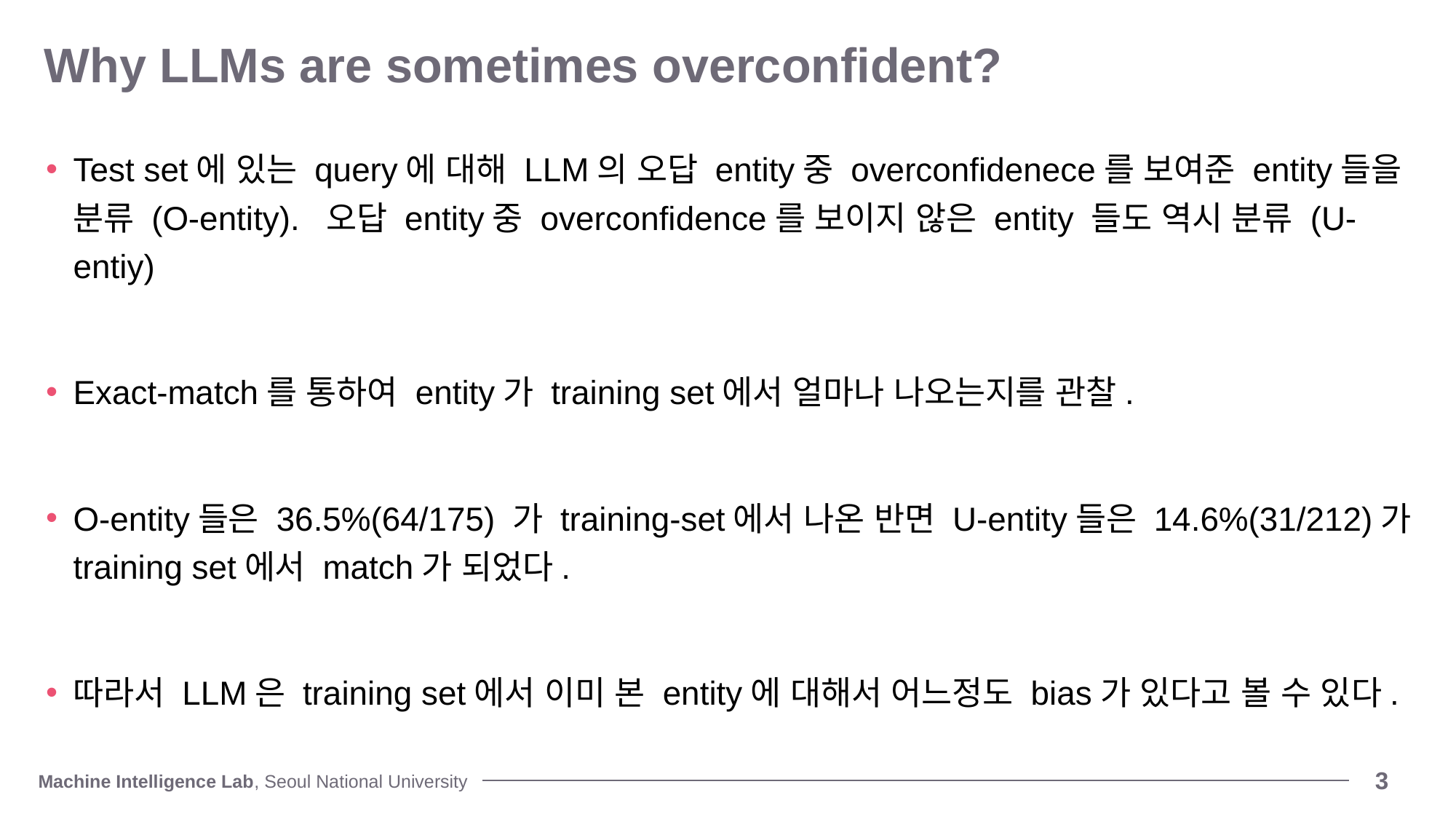

# Why LLMs are sometimes overconfident?

Test set에 있는 query에 대해 LLM의 오답 entity중 overconfidenece를 보여준 entity들을 분류 (O-entity).  오답 entity중 overconfidence를 보이지 않은 entity 들도 역시 분류 (U-entiy)

Exact-match를 통하여 entity가 training set에서 얼마나 나오는지를 관찰.

O-entity들은 36.5%(64/175) 가 training-set에서 나온 반면 U-entity들은 14.6%(31/212)가 training set에서 match가 되었다.

따라서 LLM은 training set에서 이미 본 entity에 대해서 어느정도 bias가 있다고 볼 수 있다.